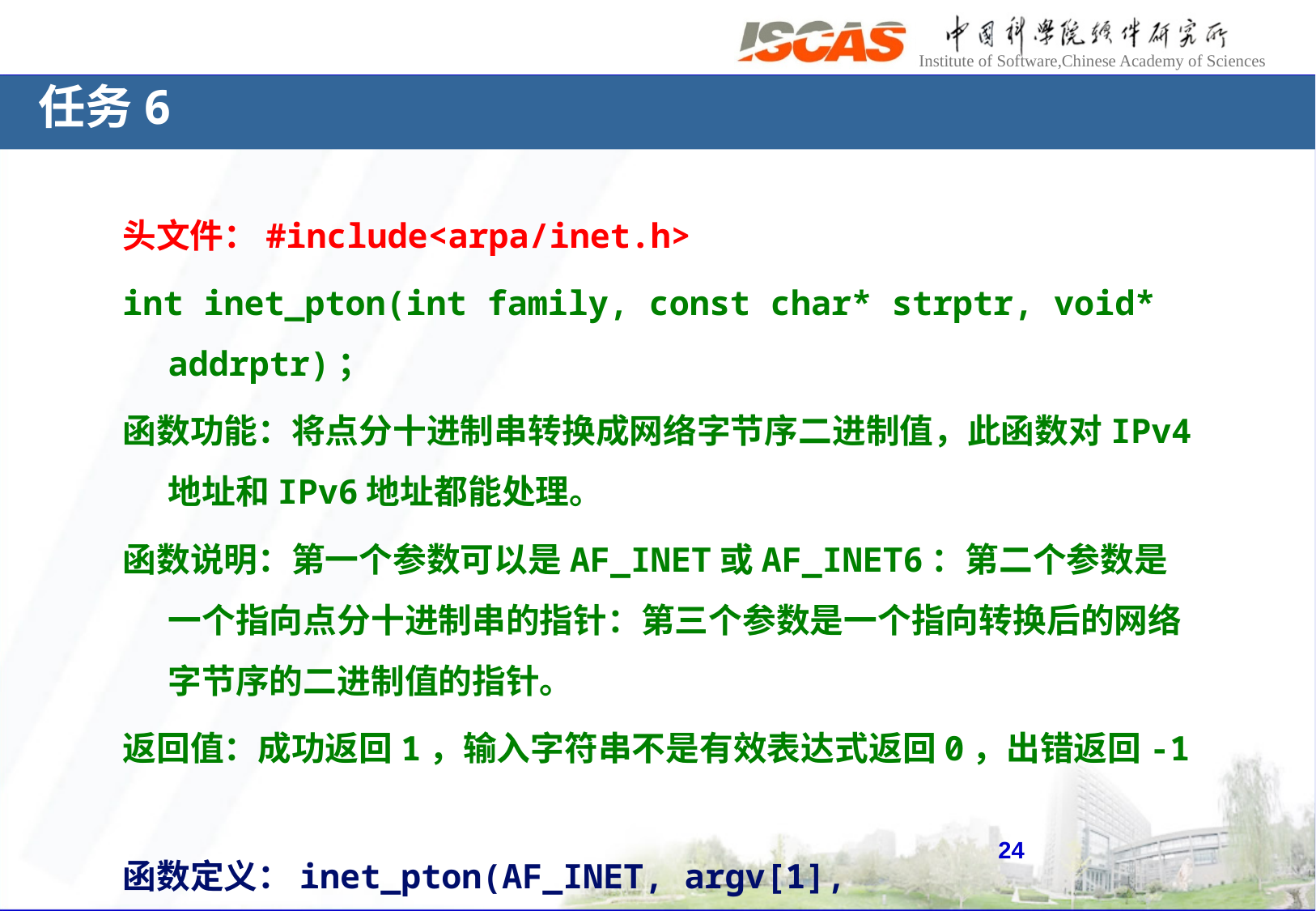

任务6
头文件：#include<arpa/inet.h>
int inet_pton(int family, const char* strptr, void* addrptr)；
函数功能：将点分十进制串转换成网络字节序二进制值，此函数对IPv4地址和IPv6地址都能处理。
函数说明：第一个参数可以是AF_INET或AF_INET6：第二个参数是一个指向点分十进制串的指针：第三个参数是一个指向转换后的网络字节序的二进制值的指针。
返回值：成功返回1，输入字符串不是有效表达式返回0，出错返回-1
函数定义：inet_pton(AF_INET, argv[1], &servaddr.sin_addr);
24